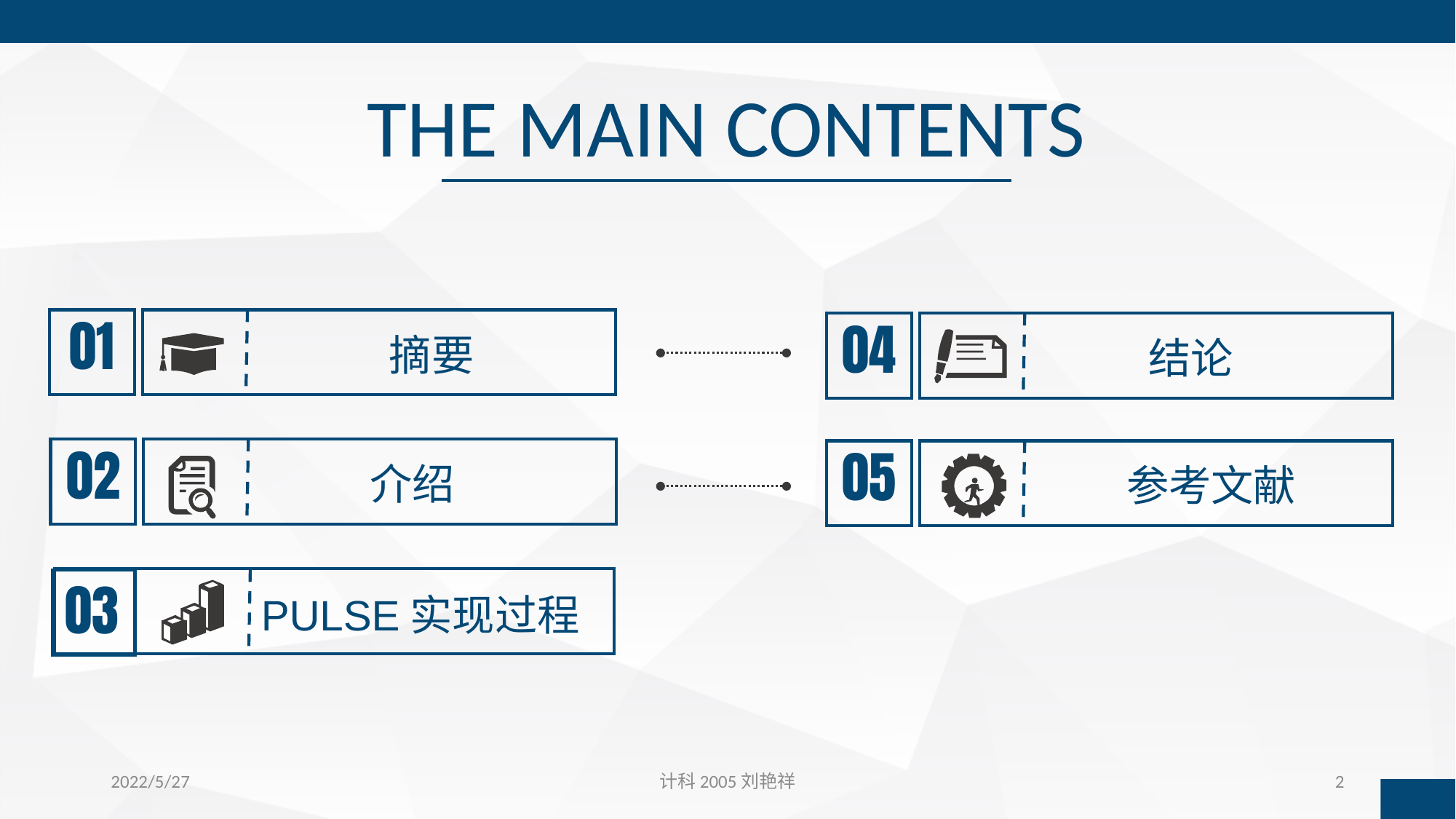

THE MAIN CONTENTS

01

摘要

04

结论

02

介绍

05

参考文献

03
PULSE实现过程

2022/5/27
计科2005刘艳祥
2